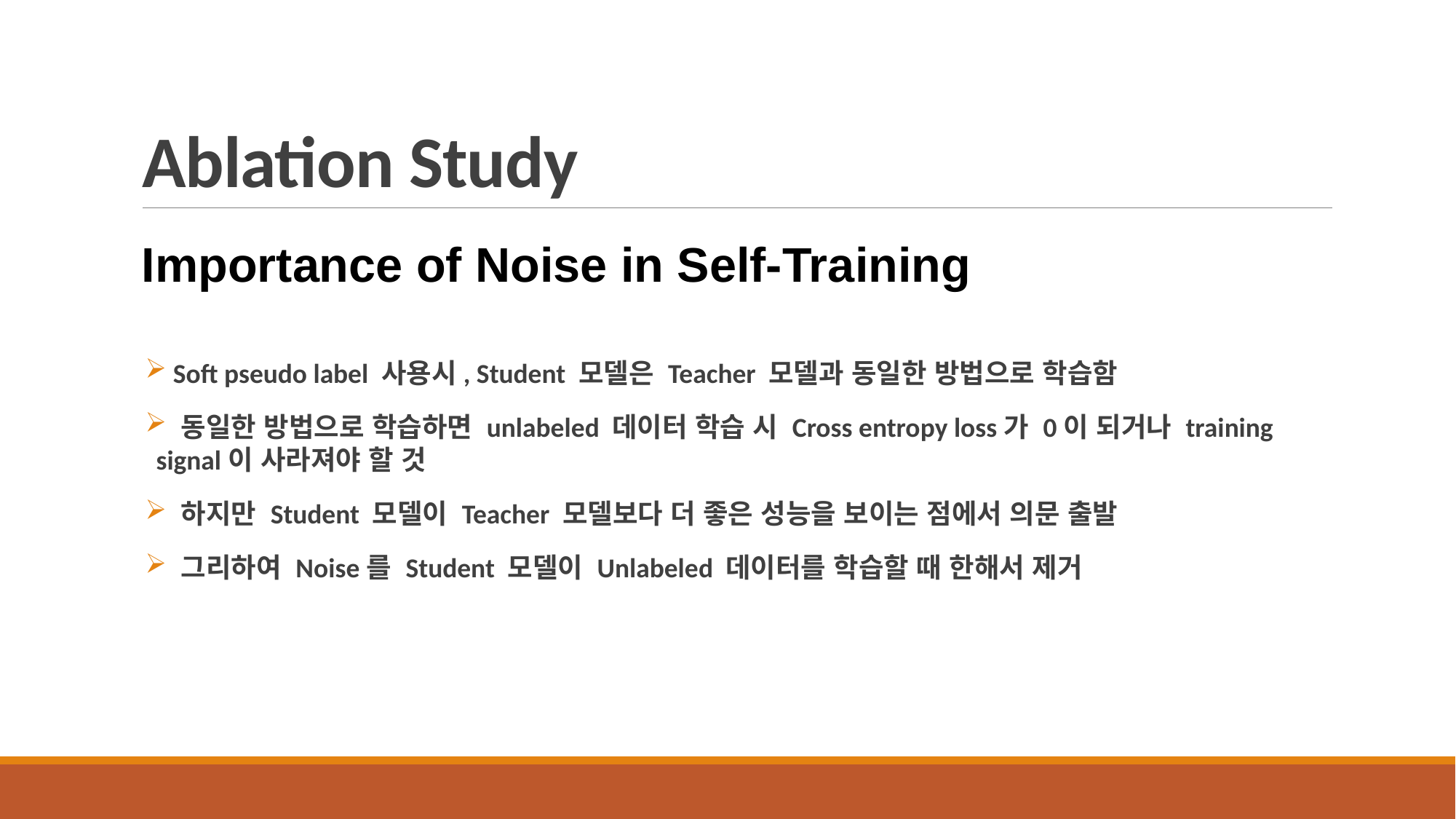

# Ablation Study
Importance of Noise in Self-Training
 Soft pseudo label 사용시, Student 모델은 Teacher 모델과 동일한 방법으로 학습함
 동일한 방법으로 학습하면 unlabeled 데이터 학습 시 Cross entropy loss가 0이 되거나 training signal이 사라져야 할 것
 하지만 Student 모델이 Teacher 모델보다 더 좋은 성능을 보이는 점에서 의문 출발
 그리하여 Noise를 Student 모델이 Unlabeled 데이터를 학습할 때 한해서 제거